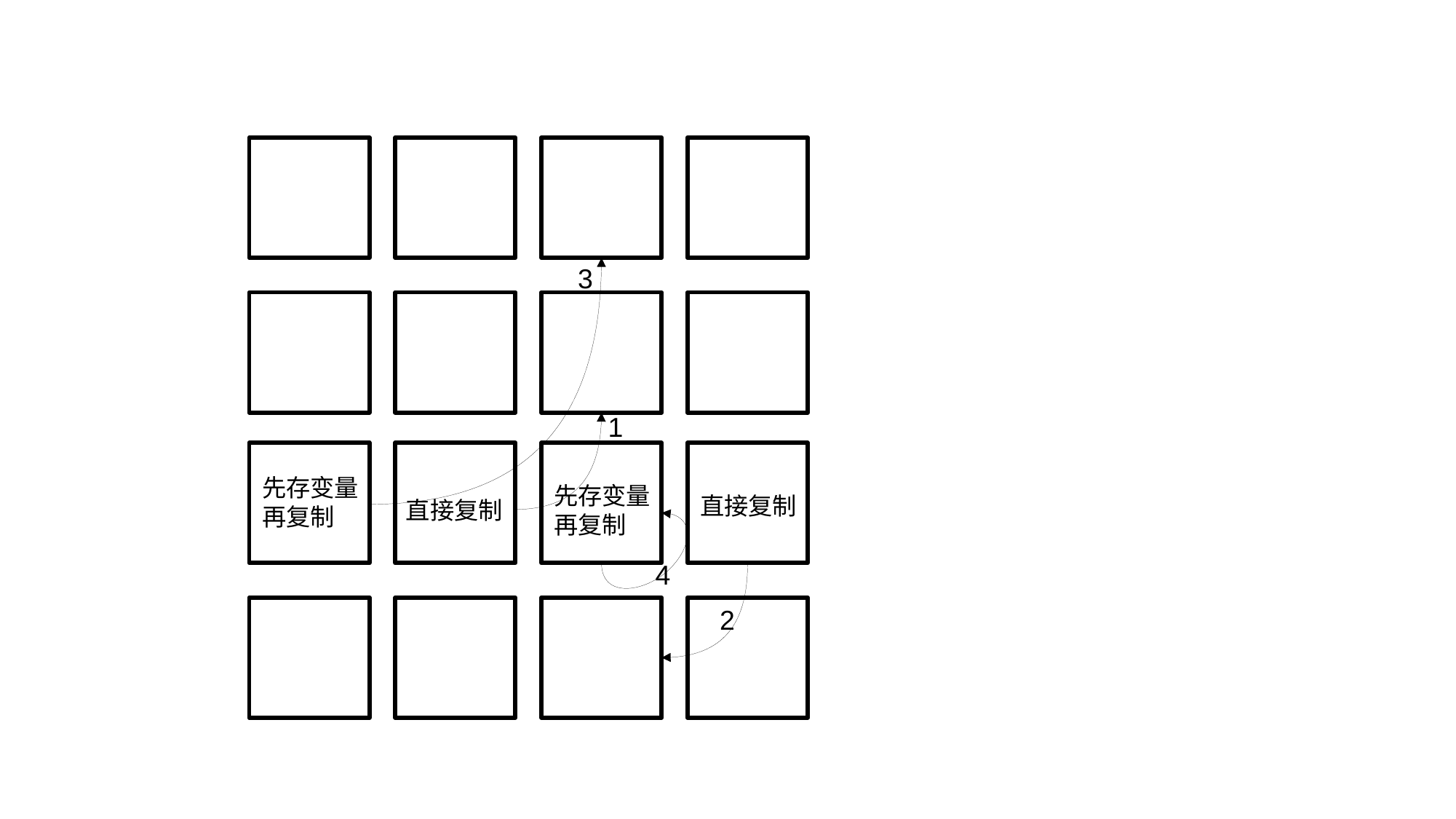

3

1

先存变量
再复制
先存变量
再复制
直接复制
直接复制
4

2